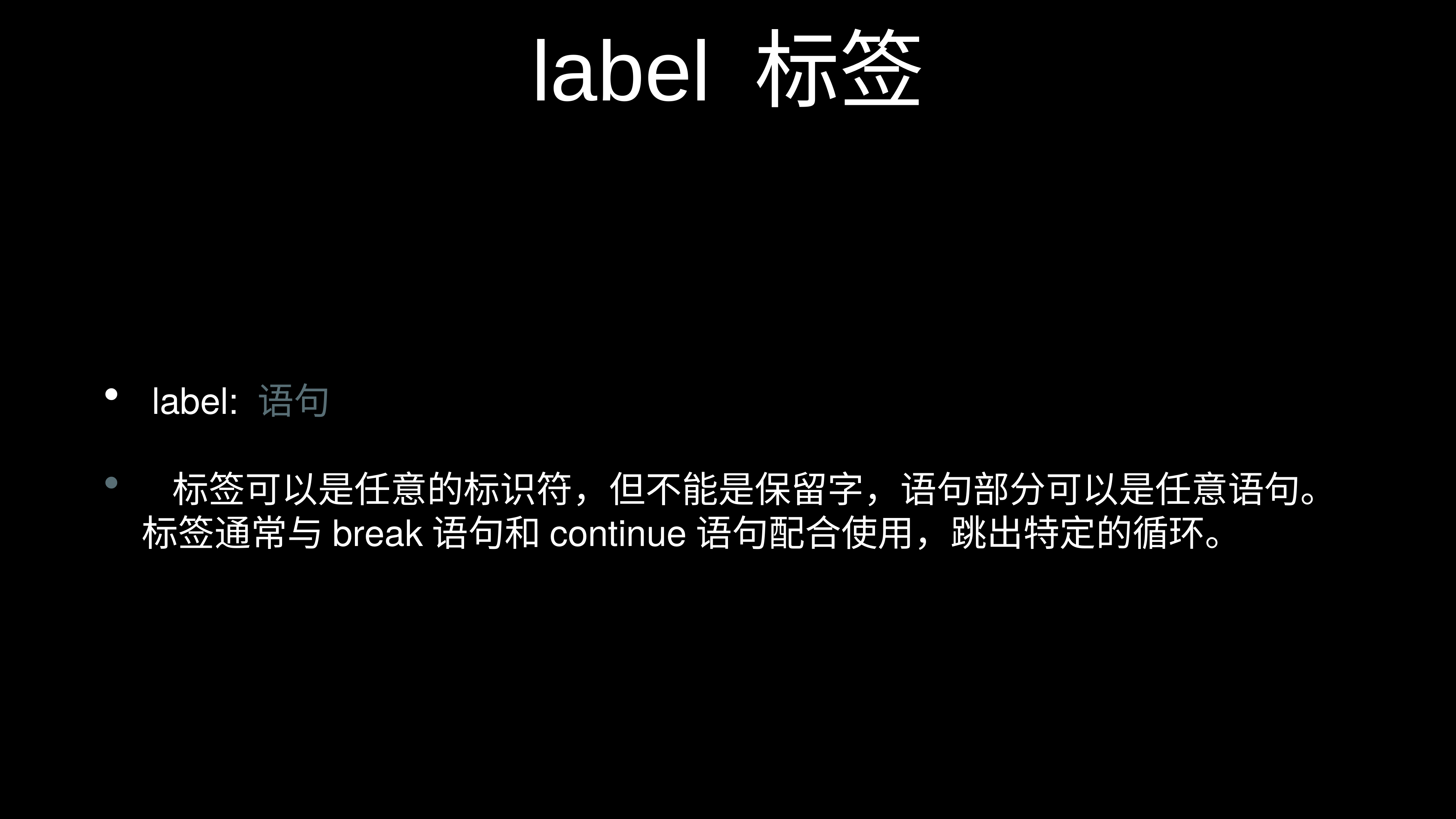

# label 标签
 label: 语句
 标签可以是任意的标识符，但不能是保留字，语句部分可以是任意语句。标签通常与break语句和continue语句配合使用，跳出特定的循环。